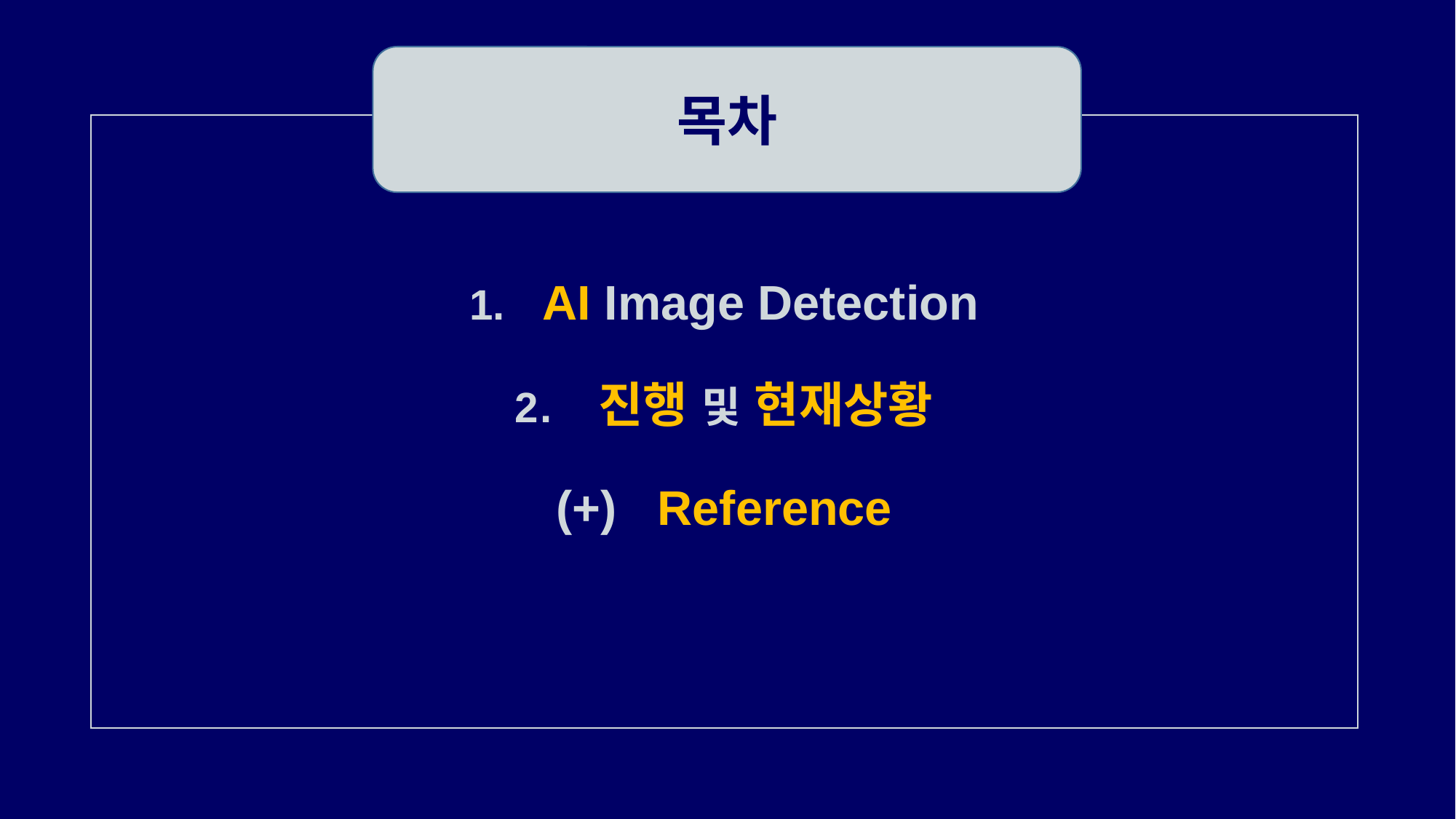

목차

 AI Image Detection
 진행 및 현재상황
(+)   Reference